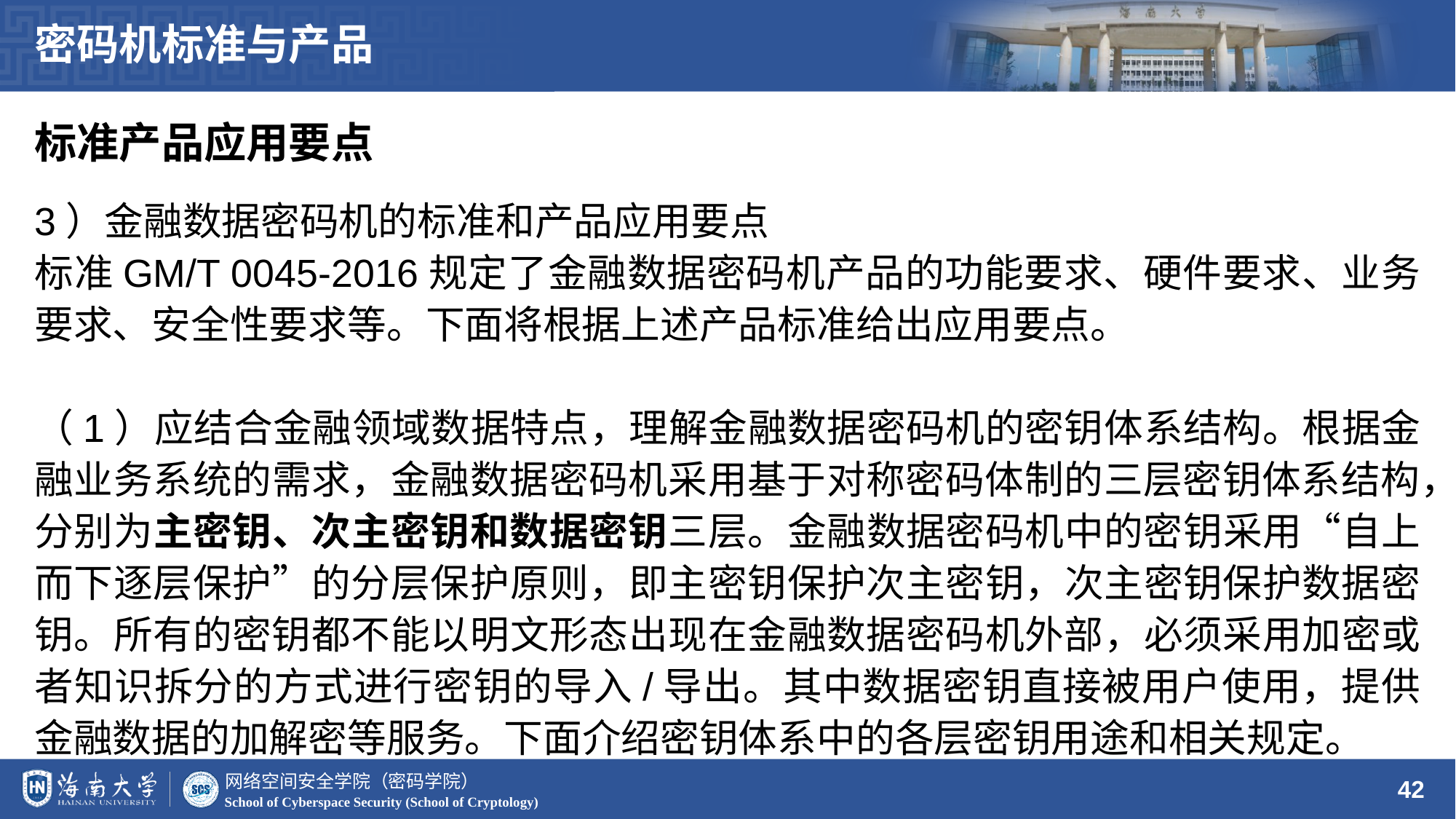

密码机标准与产品
标准产品应用要点
3）金融数据密码机的标准和产品应用要点
标准GM/T 0045-2016规定了金融数据密码机产品的功能要求、硬件要求、业务要求、安全性要求等。下面将根据上述产品标准给出应用要点。

（1）应结合金融领域数据特点，理解金融数据密码机的密钥体系结构。根据金融业务系统的需求，金融数据密码机采用基于对称密码体制的三层密钥体系结构，分别为主密钥、次主密钥和数据密钥三层。金融数据密码机中的密钥采用“自上而下逐层保护”的分层保护原则，即主密钥保护次主密钥，次主密钥保护数据密钥。所有的密钥都不能以明文形态出现在金融数据密码机外部，必须采用加密或者知识拆分的方式进行密钥的导入/导出。其中数据密钥直接被用户使用，提供金融数据的加解密等服务。下面介绍密钥体系中的各层密钥用途和相关规定。
42